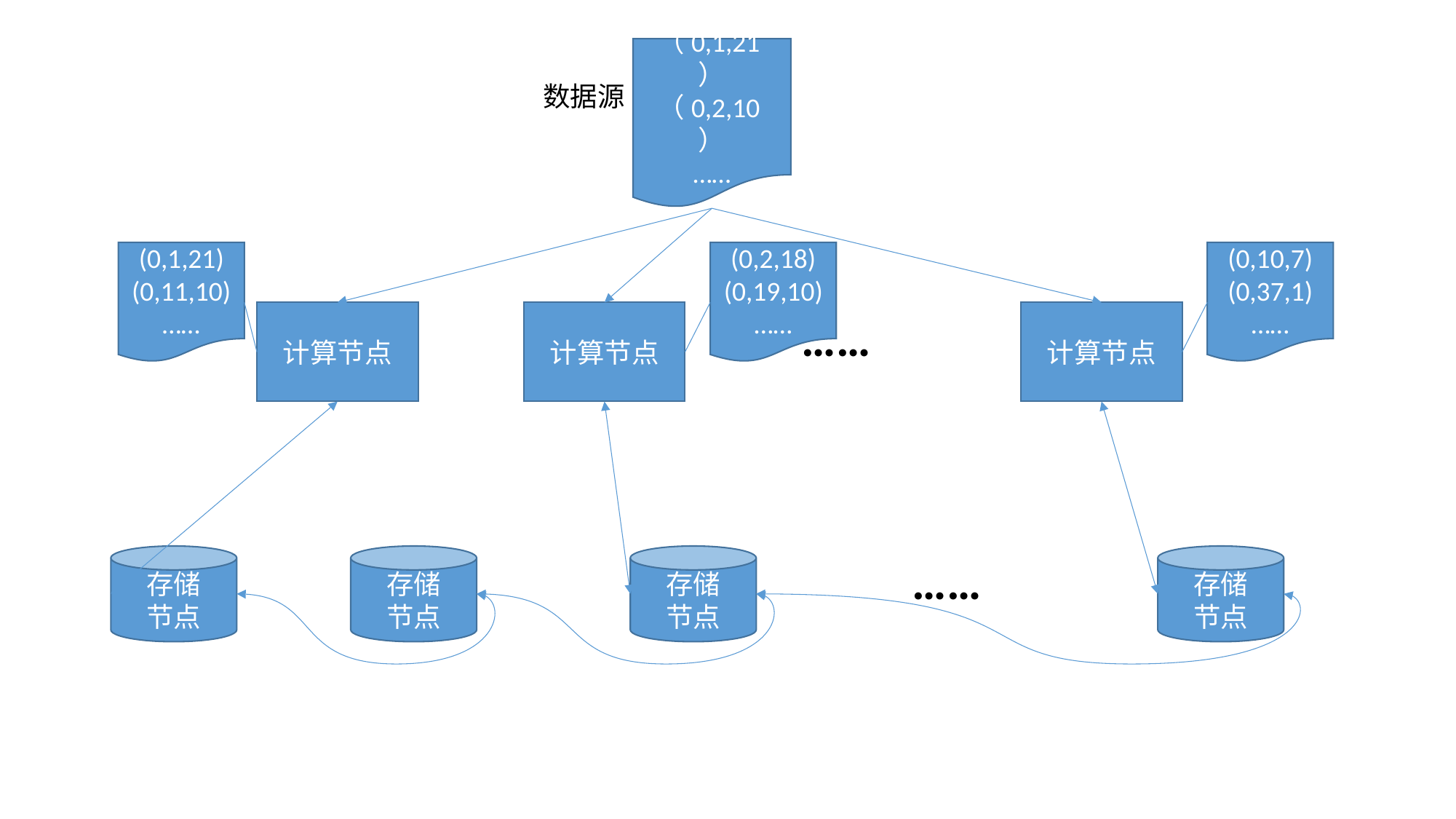

（0,1,21）
（0,2,10）
……
数据源
(0,10,7)
(0,37,1)
……
(0,1,21)
(0,11,10)
……
(0,2,18)
(0,19,10)
……
计算节点
计算节点
……
计算节点
存储
节点
存储
节点
存储
节点
……
存储
节点